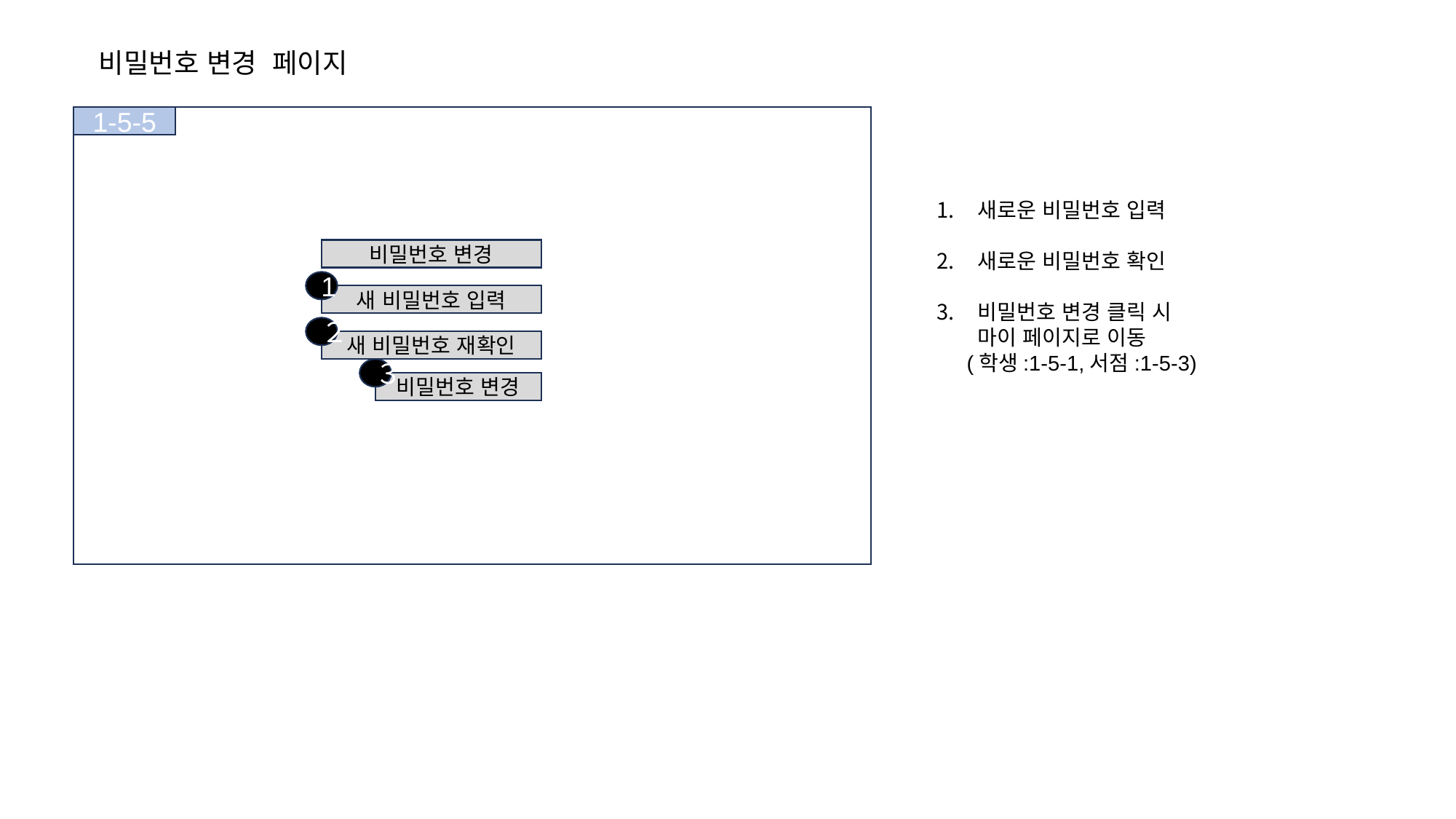

비밀번호 변경  페이지

1-5-5
새로운 비밀번호 입력

새로운 비밀번호 확인

비밀번호 변경 클릭 시
      마이 페이지로 이동
     (학생:1-5-1,서점:1-5-3)
비밀번호 변경
1
새 비밀번호 입력
２
새 비밀번호 재확인
３
비밀번호 변경